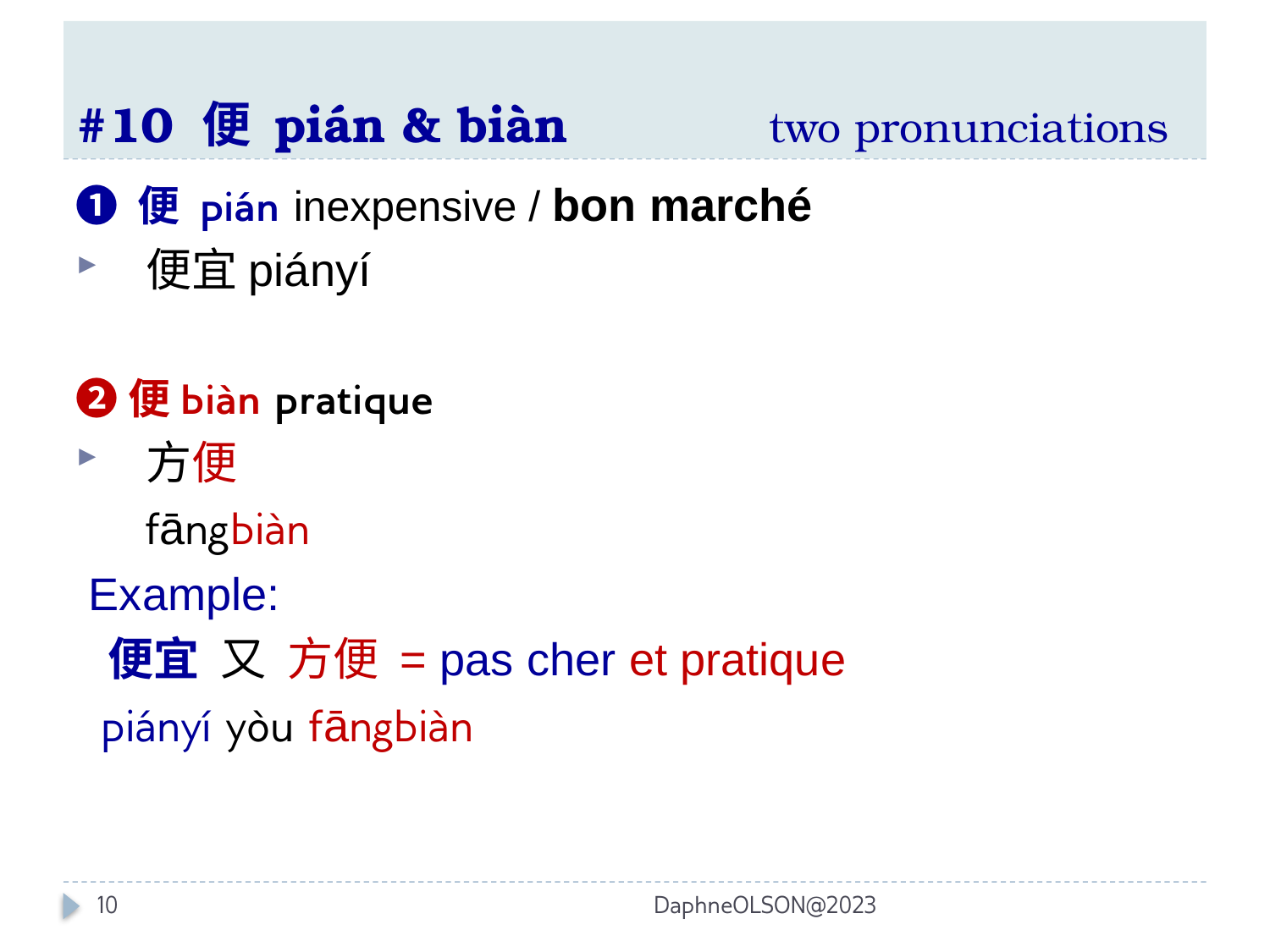

# #10 便 pián & biàn            two pronunciations
❶ 便 pián inexpensive / bon marché
  便宜piányí

❷便biàn pratique
  方便
     fāngbiàn
 Example:
  便宜  又  方便 = pas cher et pratique
  piányí yòu fāngbiàn

10
DaphneOLSON@2023